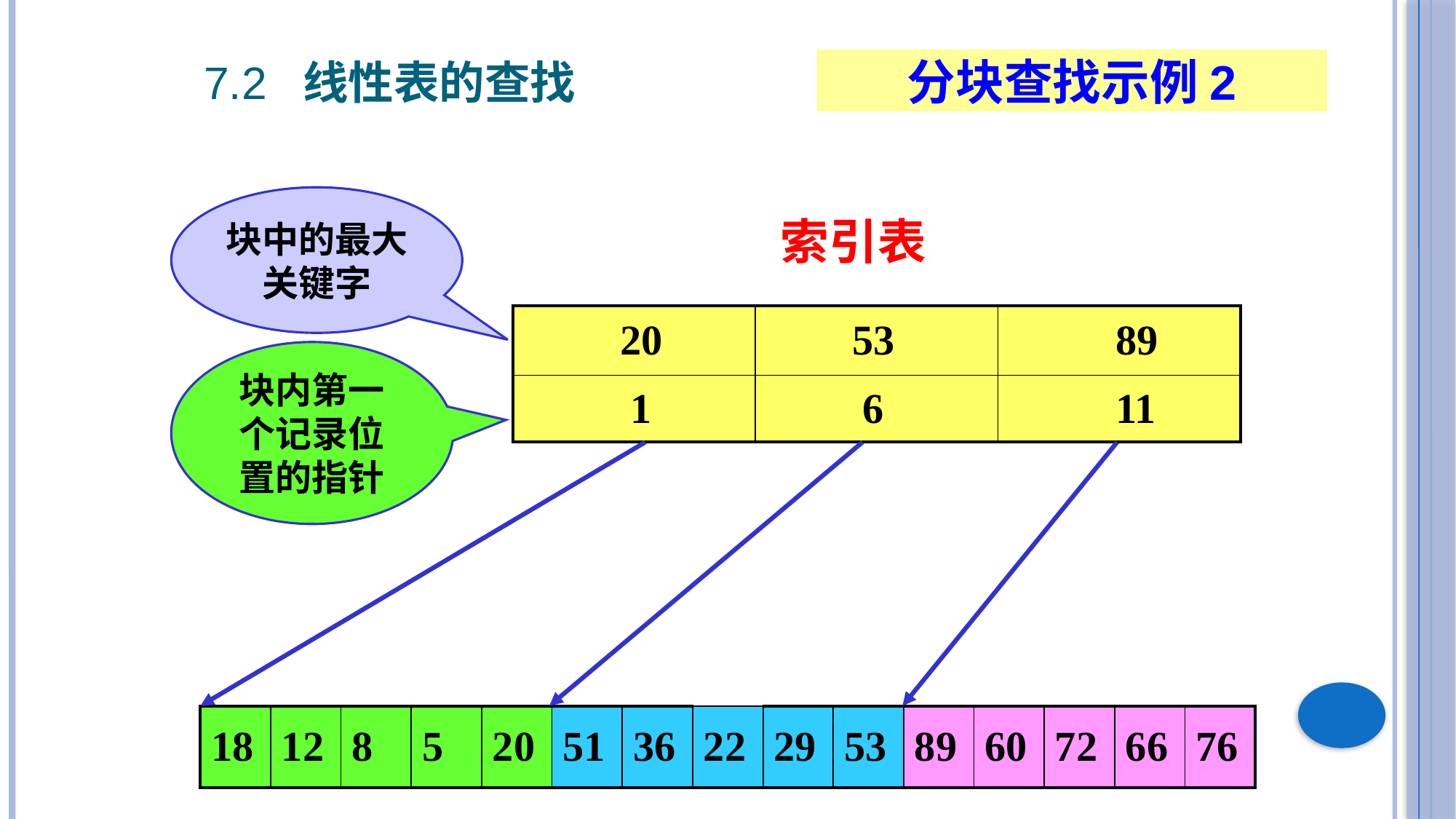

7.2  线性表的查找
分块查找示例2
块中的最大关键字
索引表
| 20 | 53 | 89 |
| --- | --- | --- |
| 1 | 6 | 11 |
块内第一个记录位置的指针

| 18 | 12 | 8 | 5 | 20 | 51 | 36 | 22 | 29 | 53 | 89 | 60 | 72 | 66 | 76 |
| --- | --- | --- | --- | --- | --- | --- | --- | --- | --- | --- | --- | --- | --- | --- |